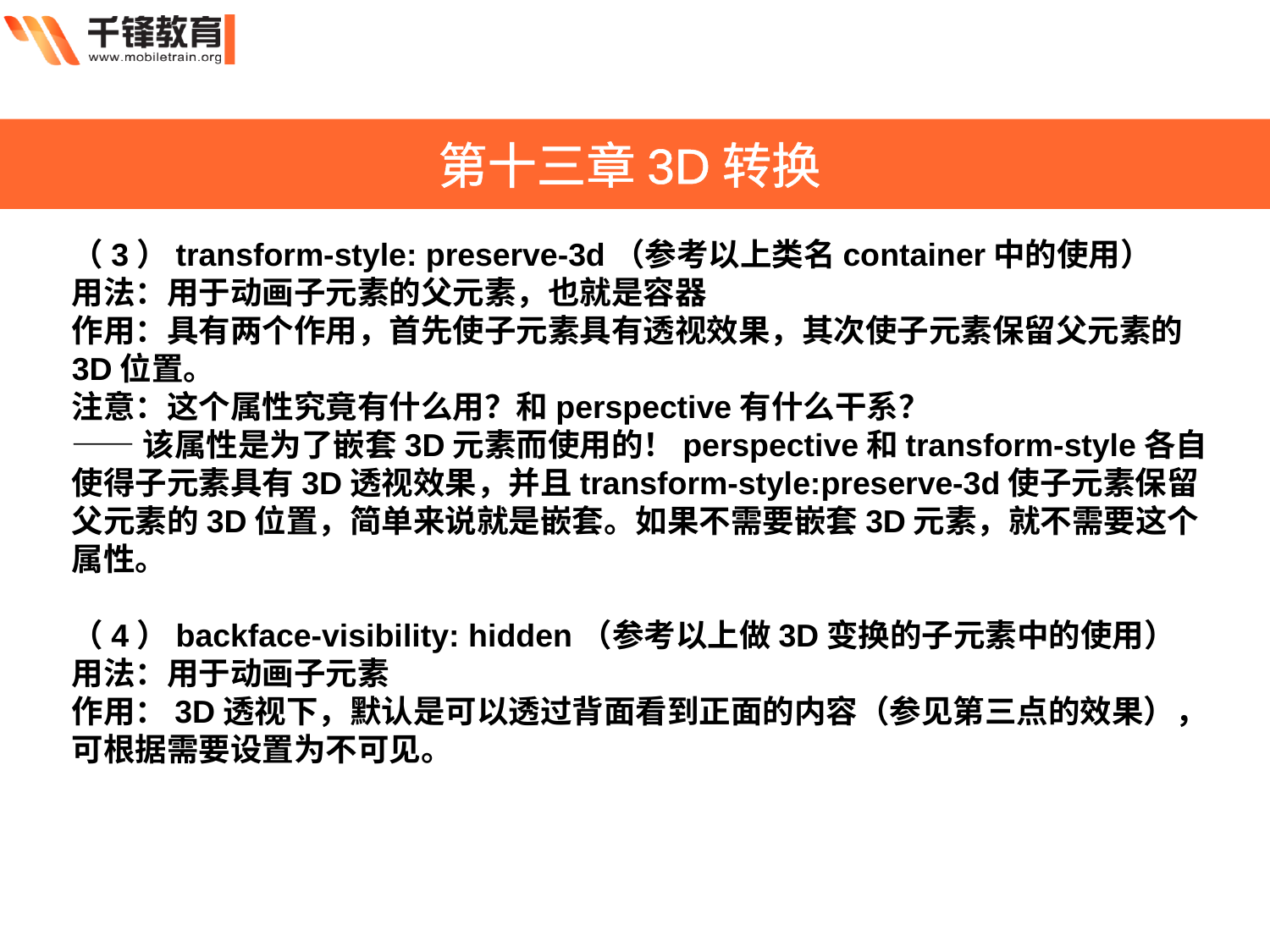

第十三章3D转换
（3）transform-style: preserve-3d（参考以上类名container中的使用）
用法：用于动画子元素的父元素，也就是容器
作用：具有两个作用，首先使子元素具有透视效果，其次使子元素保留父元素的3D位置。
注意：这个属性究竟有什么用？和perspective有什么干系？
——该属性是为了嵌套3D元素而使用的！perspective和transform-style各自使得子元素具有3D透视效果，并且transform-style:preserve-3d使子元素保留父元素的3D位置，简单来说就是嵌套。如果不需要嵌套3D元素，就不需要这个属性。

（4）backface-visibility: hidden（参考以上做3D变换的子元素中的使用）
用法：用于动画子元素
作用：3D透视下，默认是可以透过背面看到正面的内容（参见第三点的效果），可根据需要设置为不可见。